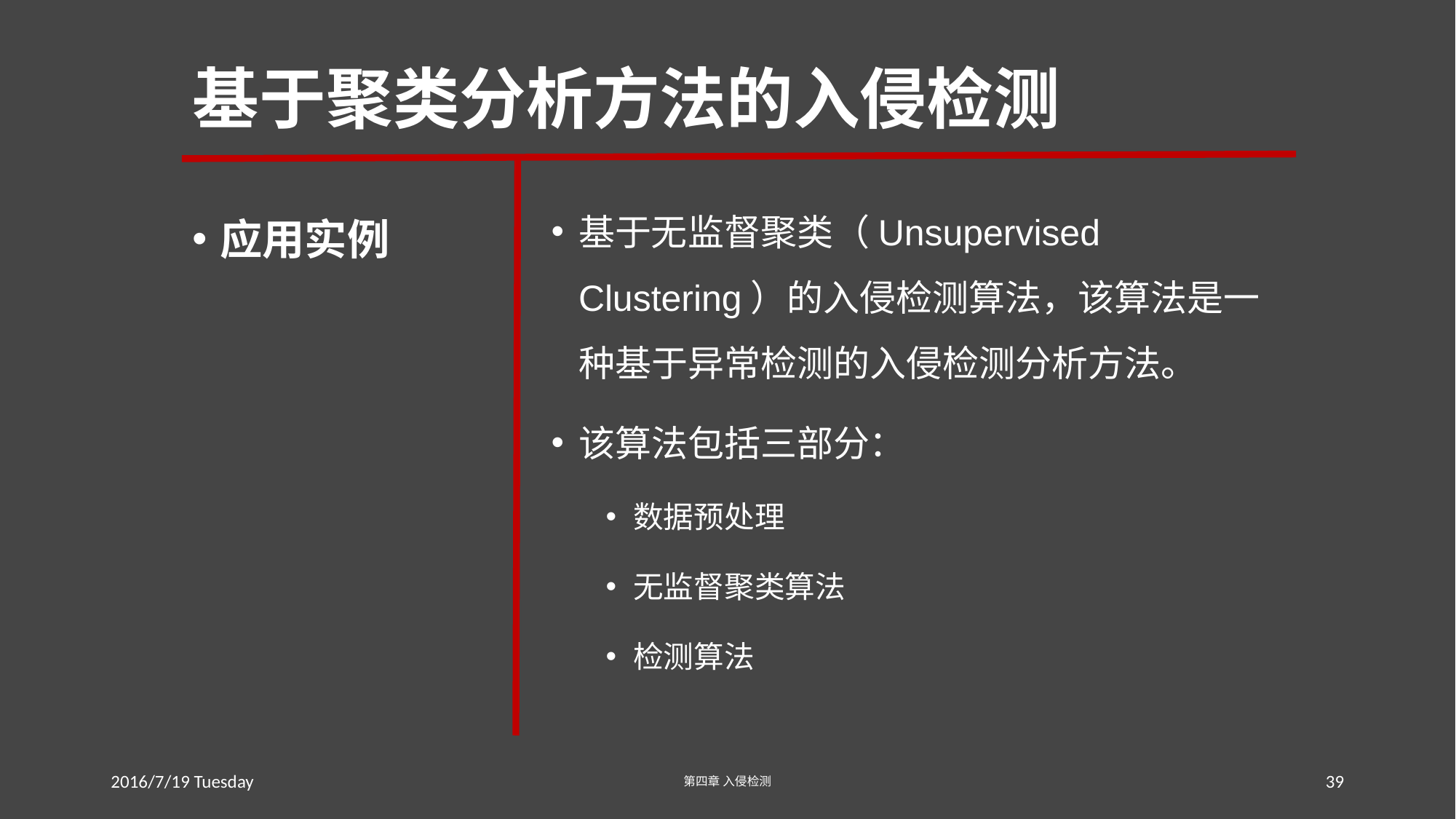

# 基于聚类分析方法的入侵检测
应用实例
基于无监督聚类（Unsupervised Clustering）的入侵检测算法，该算法是一种基于异常检测的入侵检测分析方法。
该算法包括三部分：
数据预处理
无监督聚类算法
检测算法
2016/7/19 Tuesday
第四章 入侵检测
39